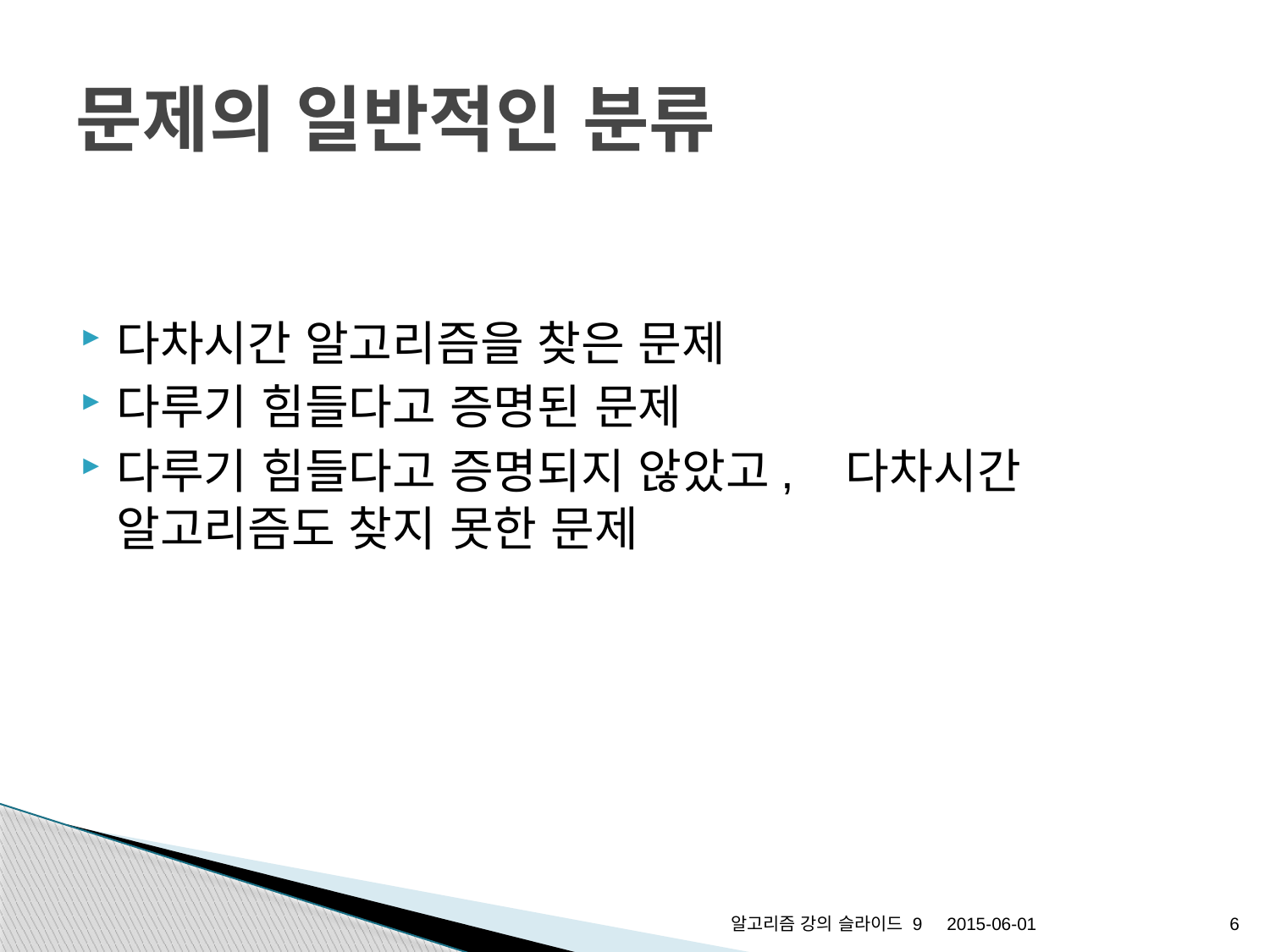

# 문제의 일반적인 분류
다차시간 알고리즘을 찾은 문제
다루기 힘들다고 증명된 문제
다루기 힘들다고 증명되지 않았고,   다차시간 알고리즘도 찾지 못한 문제
알고리즘 강의 슬라이드 9
2015-06-01
6